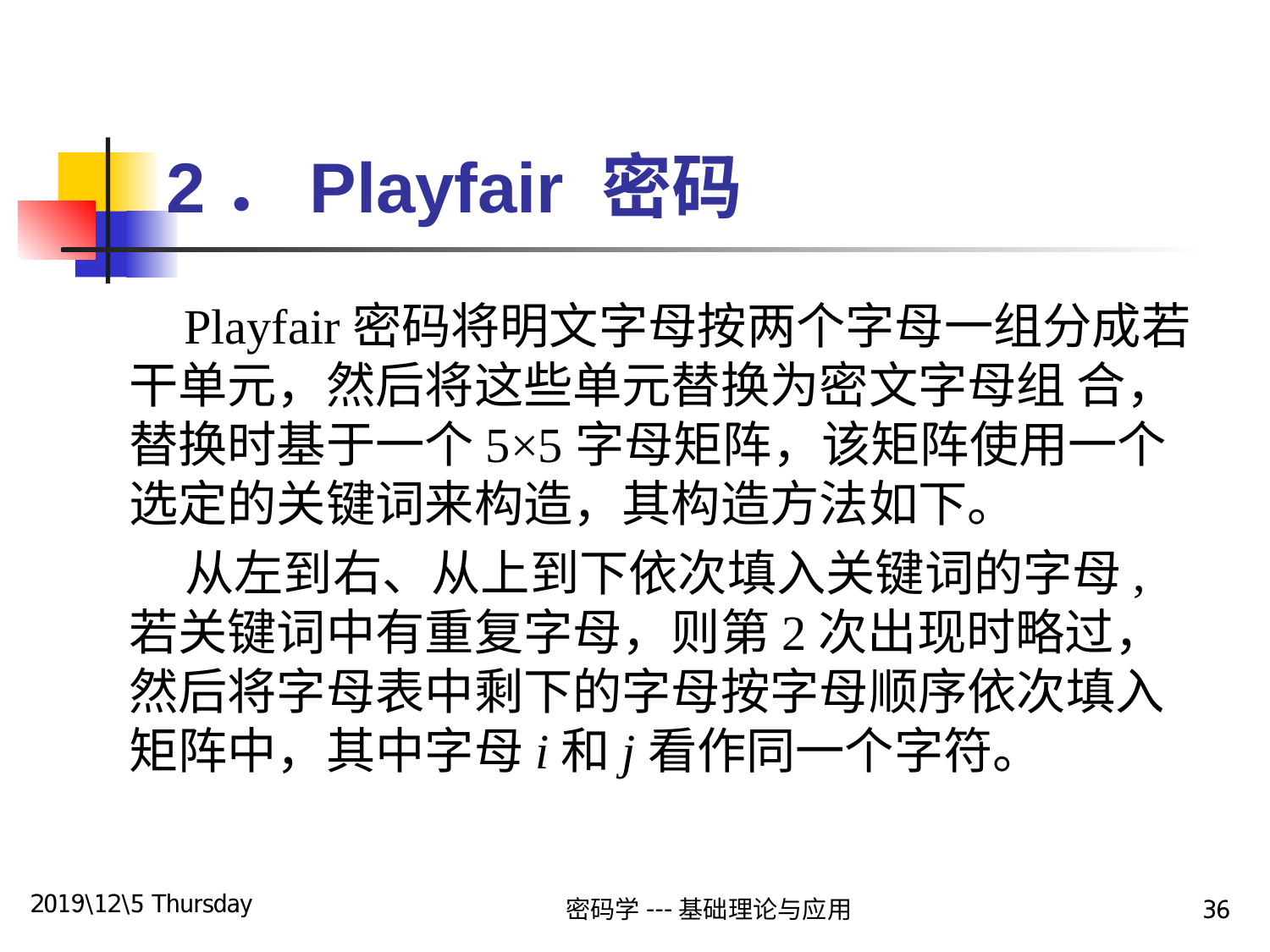

2．Playfair 密码
    Playfair密码将明文字母按两个字母一组分成若干单元，然后将这些单元替换为密文字母组 合，替换时基于一个5×5字母矩阵，该矩阵使用一个选定的关键词来构造，其构造方法如下。
    从左到右、从上到下依次填入关键词的字母,若关键词中有重复字母，则第2次出现时略过，然后将字母表中剩下的字母按字母顺序依次填入矩阵中，其中字母i和j看作同一个字符。
密码学---基础理论与应用
36
2019\12\5 Thursday